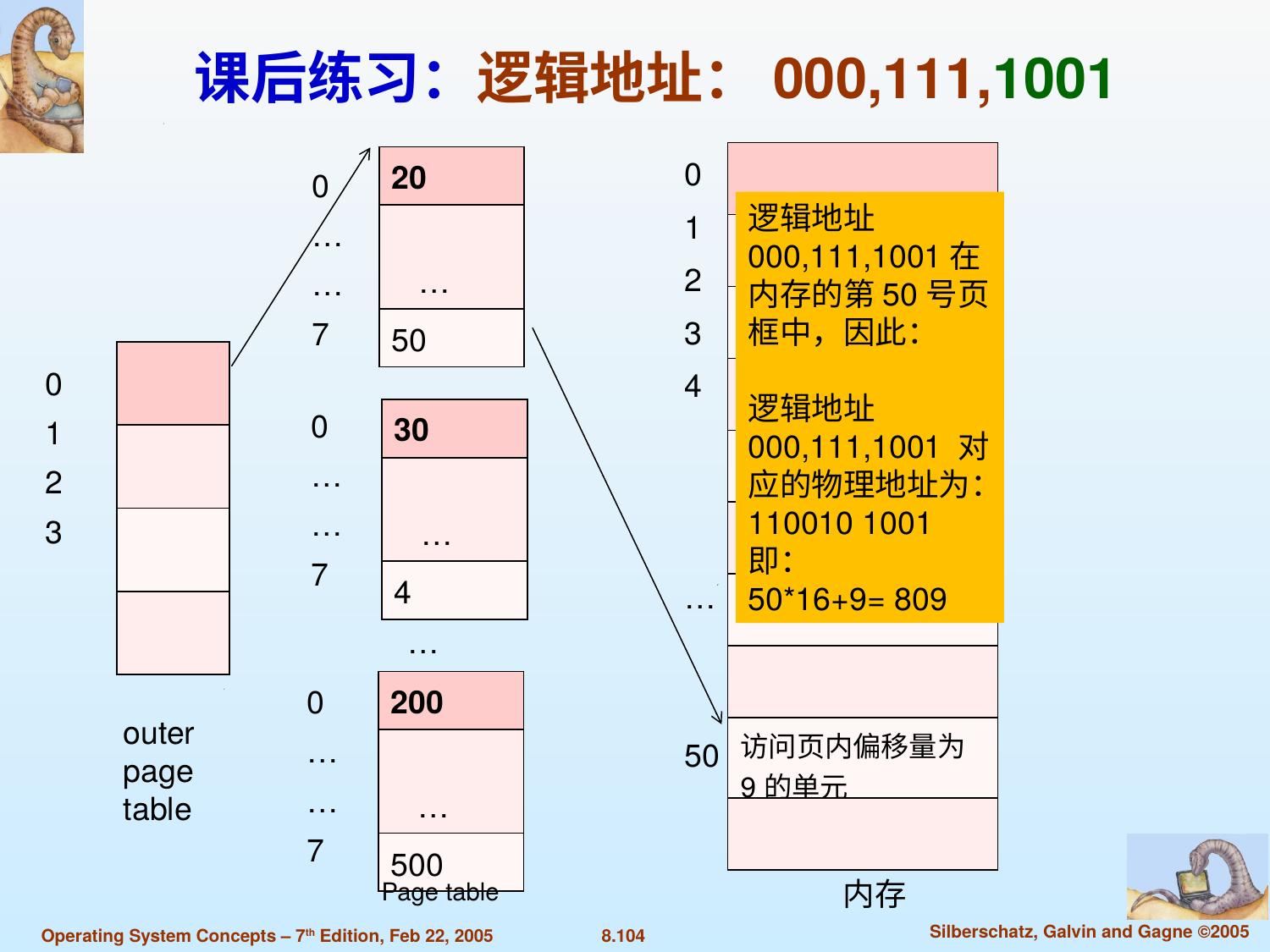

课后练习：逻辑地址：000,111,1001
0
1
2
3
4

…

50

|  |
| --- |
|  |
|  |
|  |
|  |
|  |
|  |
|  |
| 访问页内偏移量为9的单元 |
|  |
| 20 |
| --- |
| … |
| 50 |
0
…
…
7
逻辑地址
000,111,1001在内存的第50号页框中，因此：

逻辑地址
000,111,1001 对应的物理地址为：110010 1001
即：
50*16+9= 809
|  |
| --- |
|  |
|  |
|  |
0
1
2
3
0
…
…
7
| 30 |
| --- |
| … |
| 4 |
   …
0
…
…
7
| 200 |
| --- |
| … |
| 500 |
outer page table
内存
Page table